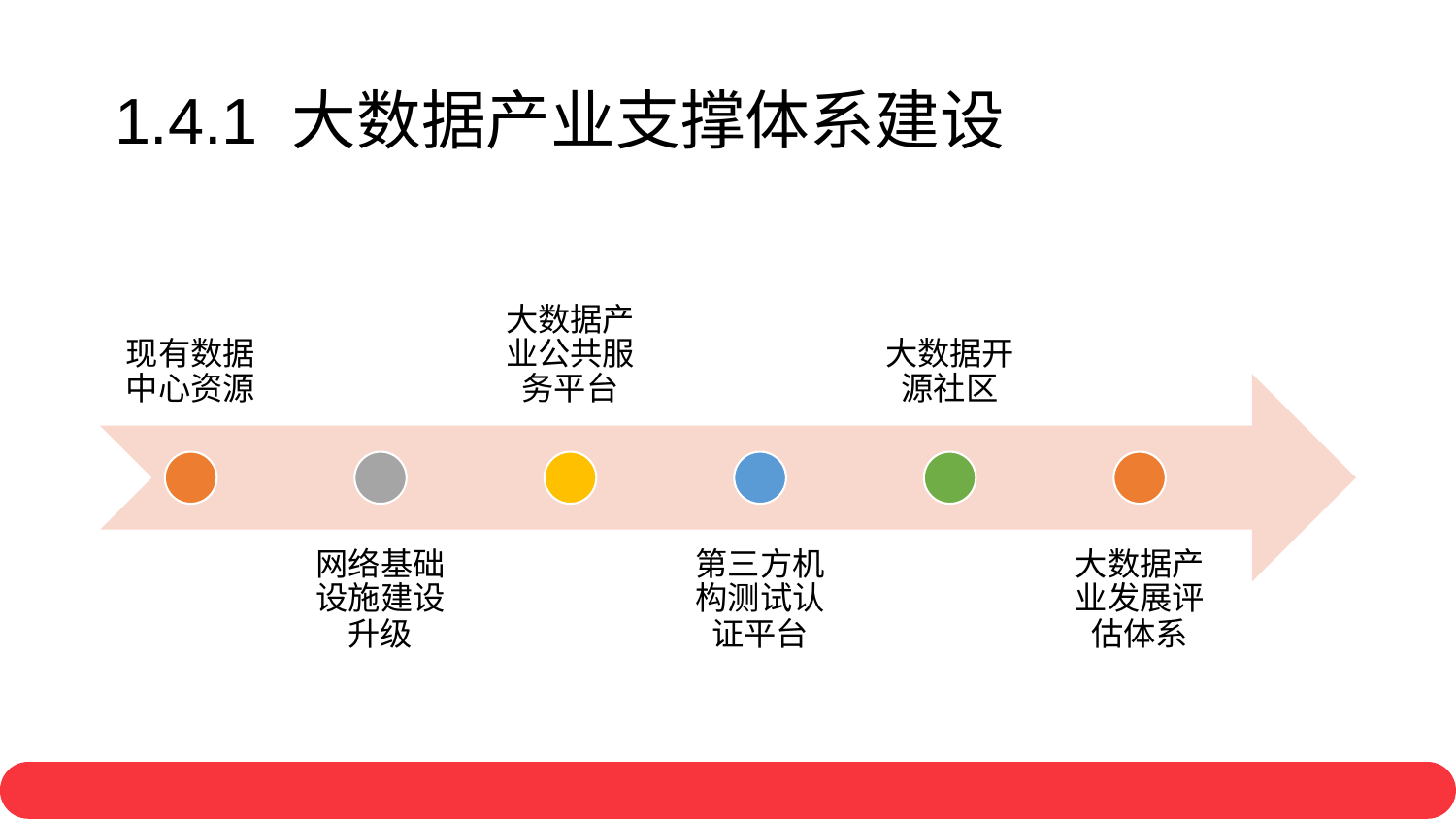

# 1.4.1 大数据产业支撑体系建设
现有数据中心资源
网络基础设施建设升级
大数据产业公共服务平台
第三方机构测试认证平台
大数据开源社区
大数据产业发展评估体系